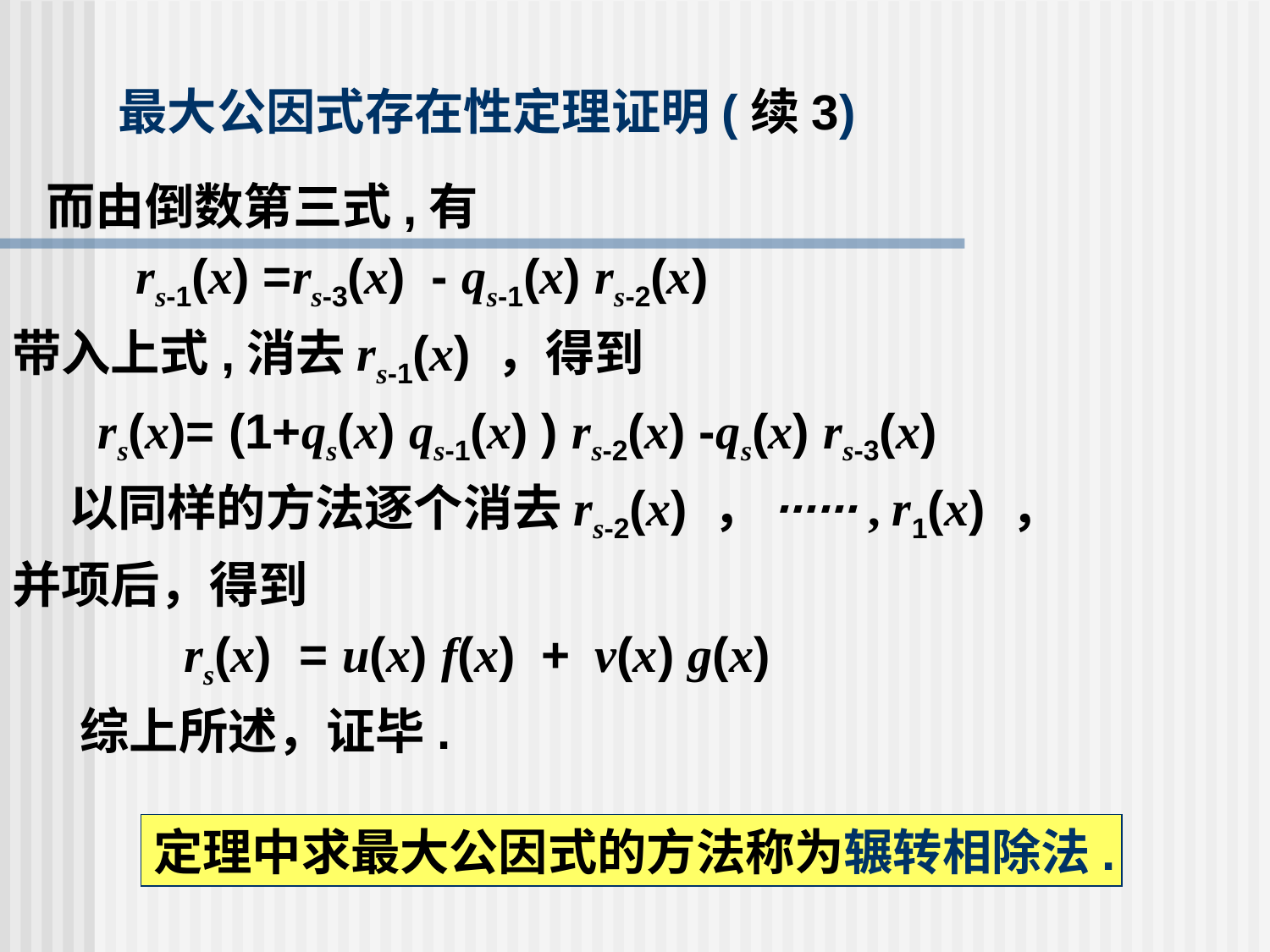

# 最大公因式存在性定理证明(续3)
  而由倒数第三式,有
         rs-1(x) =rs-3(x)  - qs-1(x) rs-2(x)
带入上式,消去rs-1(x) ，得到
       rs(x)= (1+qs(x) qs-1(x) ) rs-2(x) -qs(x) rs-3(x)
    以同样的方法逐个消去rs-2(x) ， ∙∙∙∙∙∙, r1(x) ，
并项后，得到
              rs(x)  = u(x) f(x)  +  v(x) g(x)
     综上所述，证毕.
定理中求最大公因式的方法称为辗转相除法.